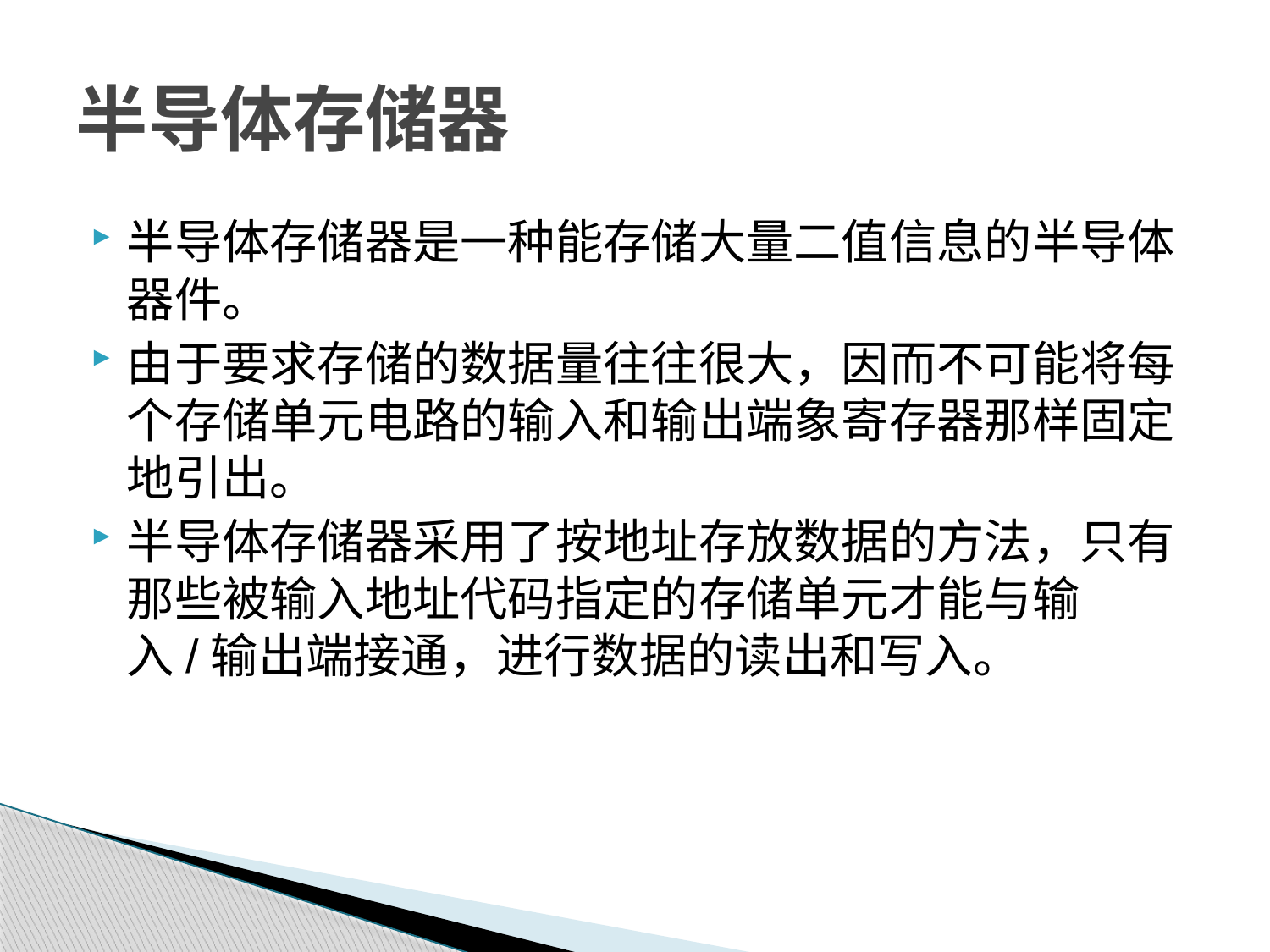

# 半导体存储器
半导体存储器是一种能存储大量二值信息的半导体器件。
由于要求存储的数据量往往很大，因而不可能将每个存储单元电路的输入和输出端象寄存器那样固定地引出。
半导体存储器采用了按地址存放数据的方法，只有那些被输入地址代码指定的存储单元才能与输入/输出端接通，进行数据的读出和写入。